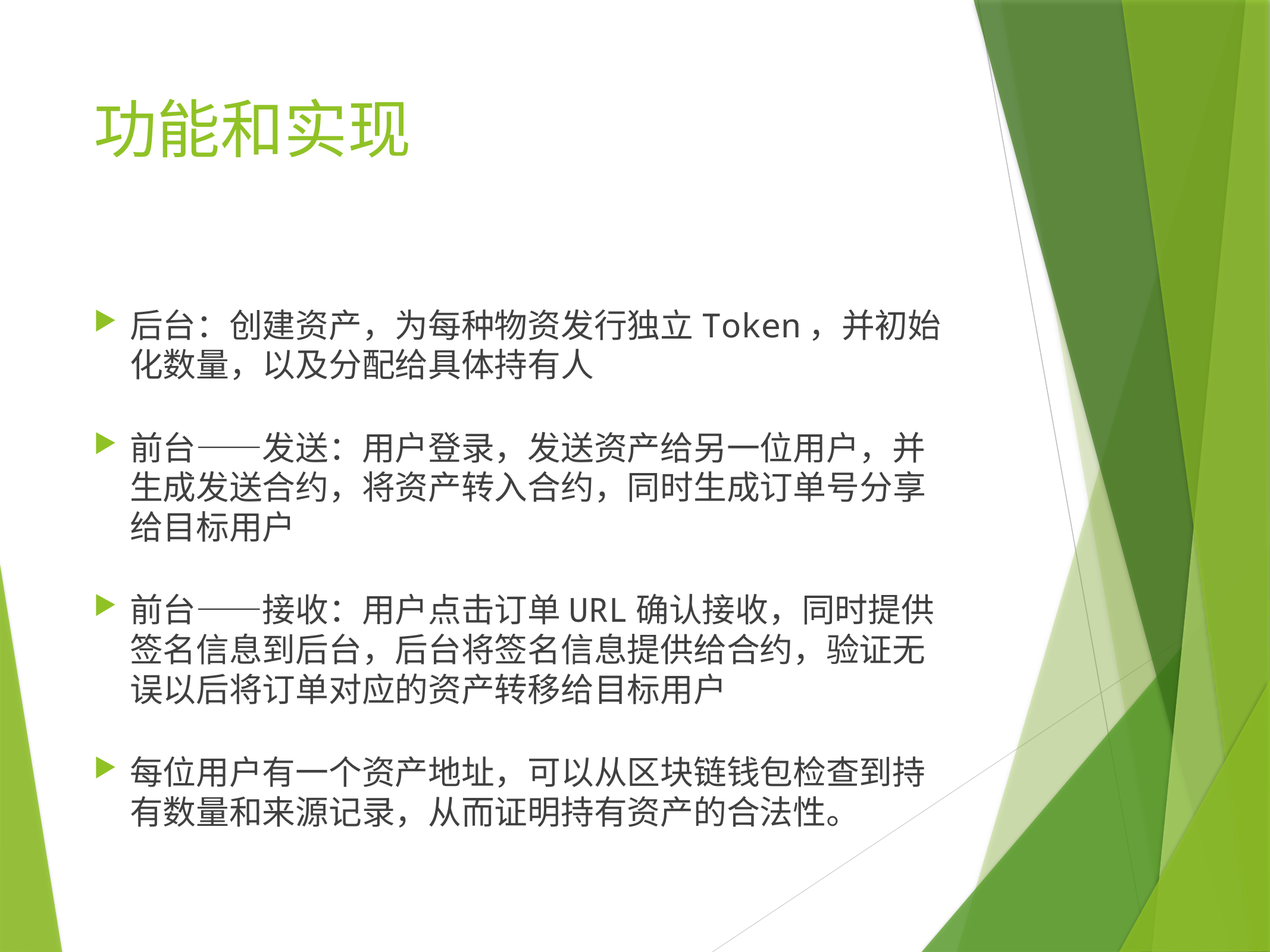

# 功能和实现
后台：创建资产，为每种物资发行独立Token，并初始化数量，以及分配给具体持有人
前台——发送：用户登录，发送资产给另一位用户，并生成发送合约，将资产转入合约，同时生成订单号分享给目标用户
前台——接收：用户点击订单URL确认接收，同时提供签名信息到后台，后台将签名信息提供给合约，验证无误以后将订单对应的资产转移给目标用户
每位用户有一个资产地址，可以从区块链钱包检查到持有数量和来源记录，从而证明持有资产的合法性。